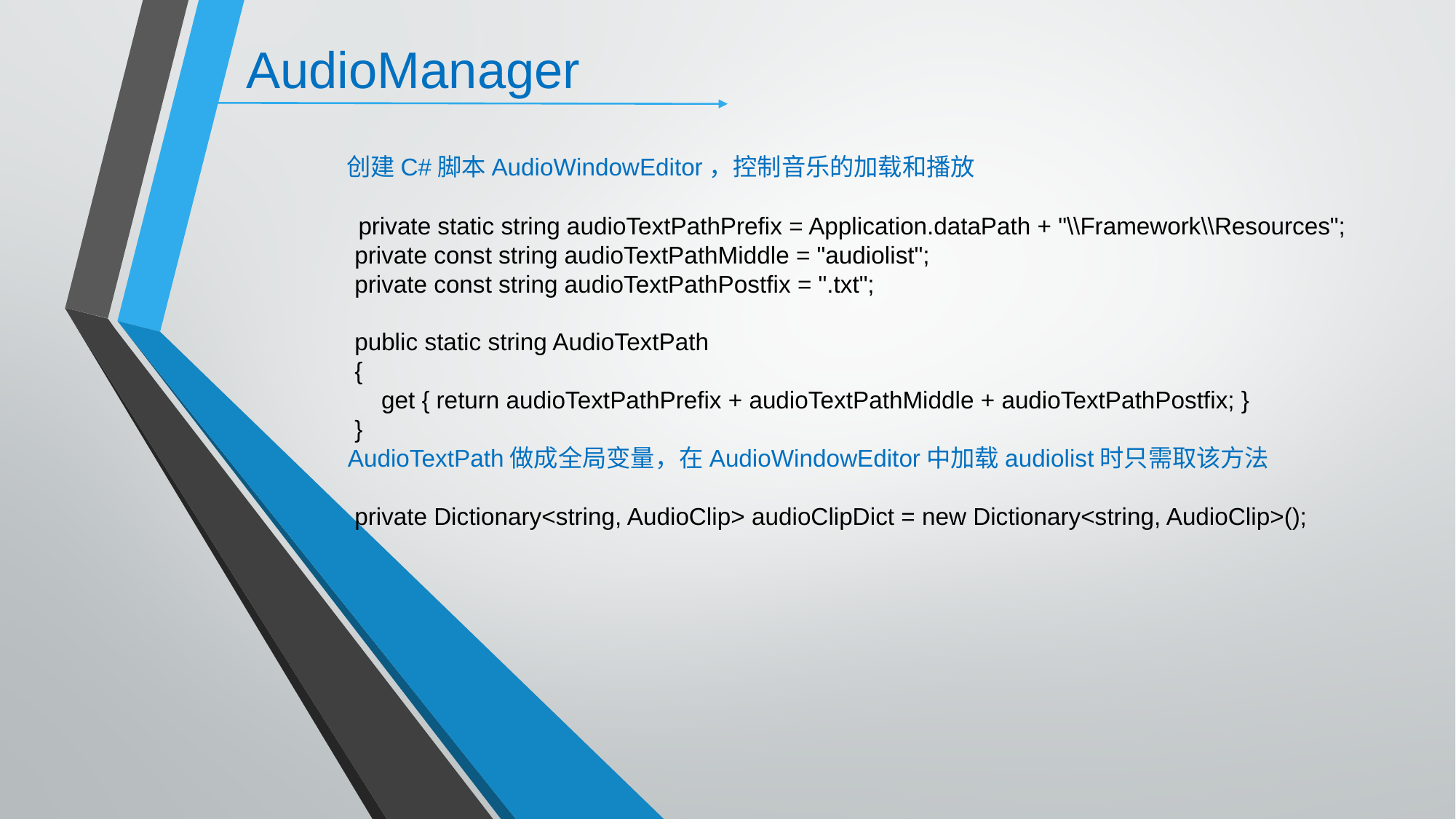

# AudioManager
  创建C#脚本AudioWindowEditor，控制音乐的加载和播放

     private static string audioTextPathPrefix = Application.dataPath + "\\Framework\\Resources";
    private const string audioTextPathMiddle = "audiolist";
    private const string audioTextPathPostfix = ".txt";

    public static string AudioTextPath
    {
        get { return audioTextPathPrefix + audioTextPathMiddle + audioTextPathPostfix; }
    }
   AudioTextPath做成全局变量，在AudioWindowEditor中加载audiolist时只需取该方法

    private Dictionary<string, AudioClip> audioClipDict = new Dictionary<string, AudioClip>();